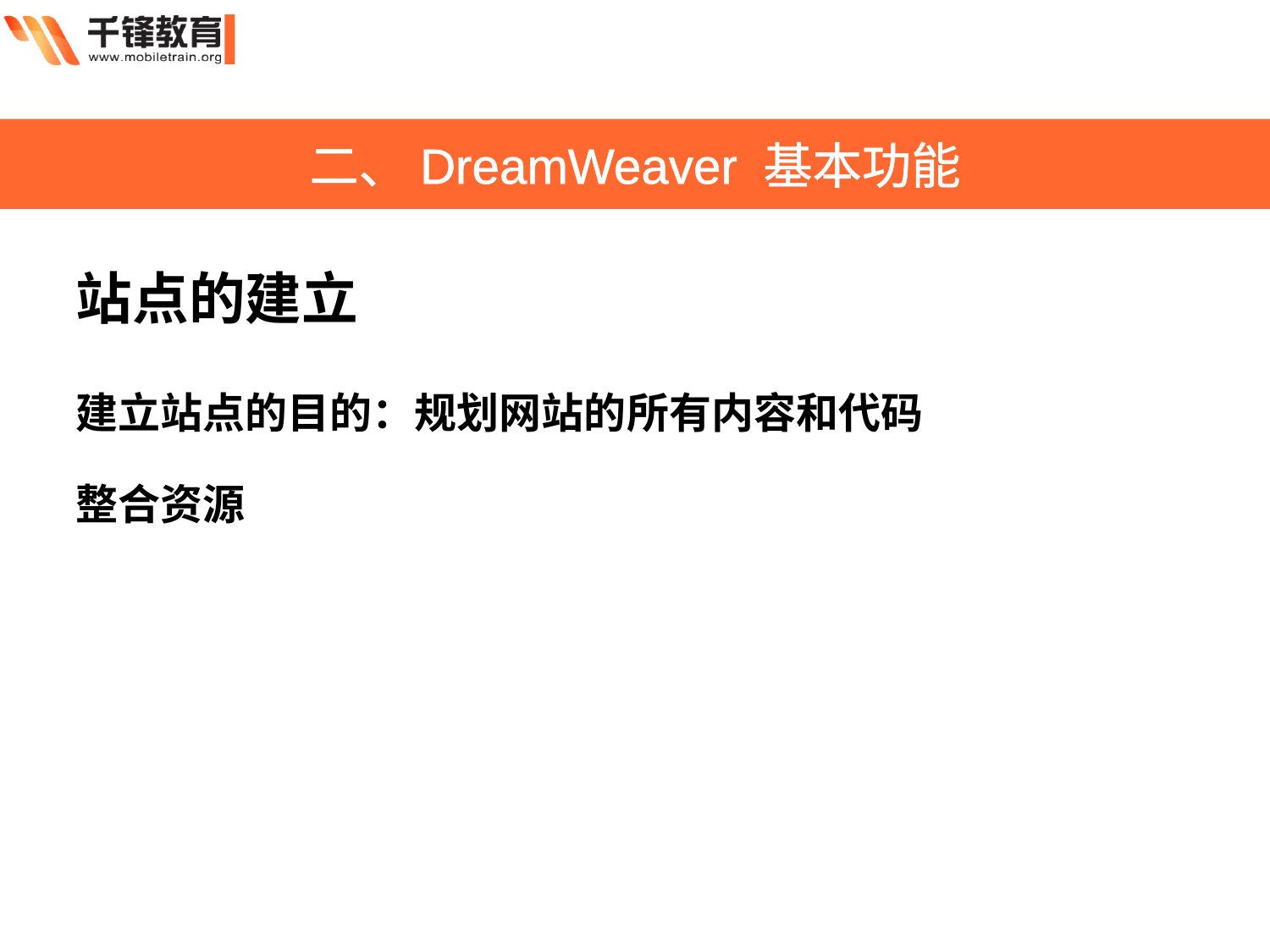

二、DreamWeaver 基本功能
站点的建立

建立站点的目的：规划网站的所有内容和代码

整合资源